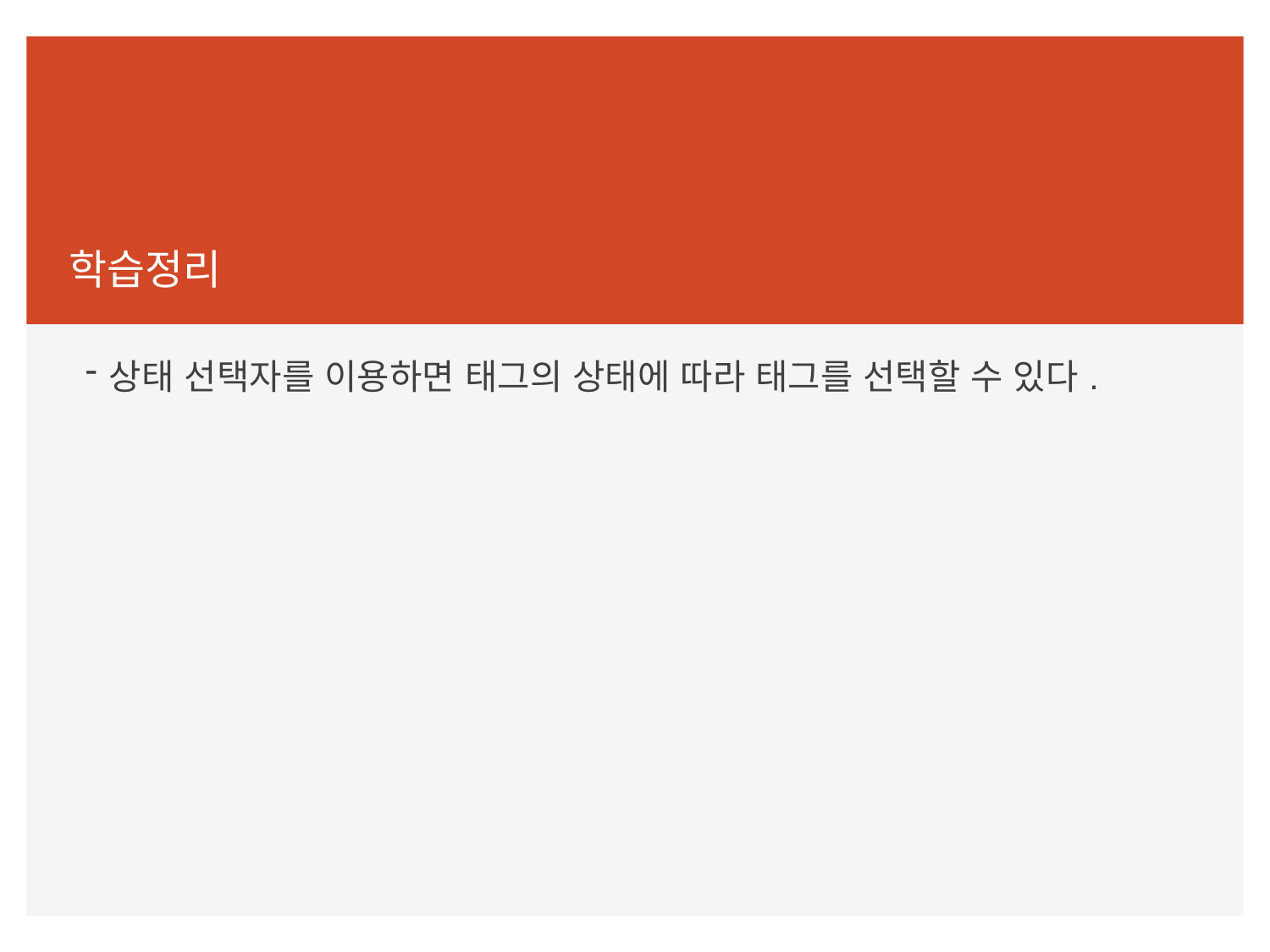

학습정리
상태 선택자를 이용하면 태그의 상태에 따라 태그를 선택할 수 있다.